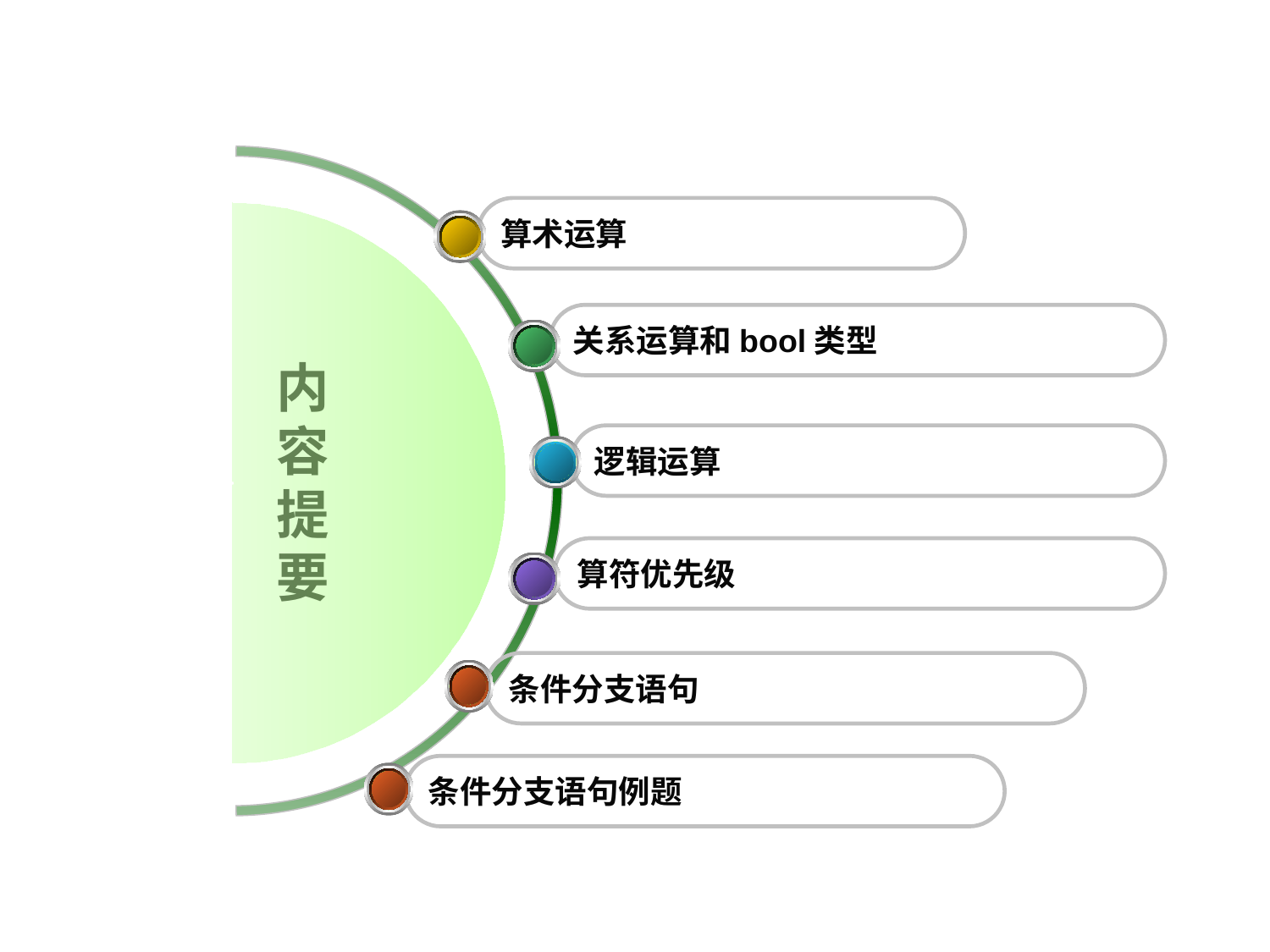

算术运算
# 内容提要

关系运算和bool类型

逻辑运算

算符优先级

条件分支语句

条件分支语句例题